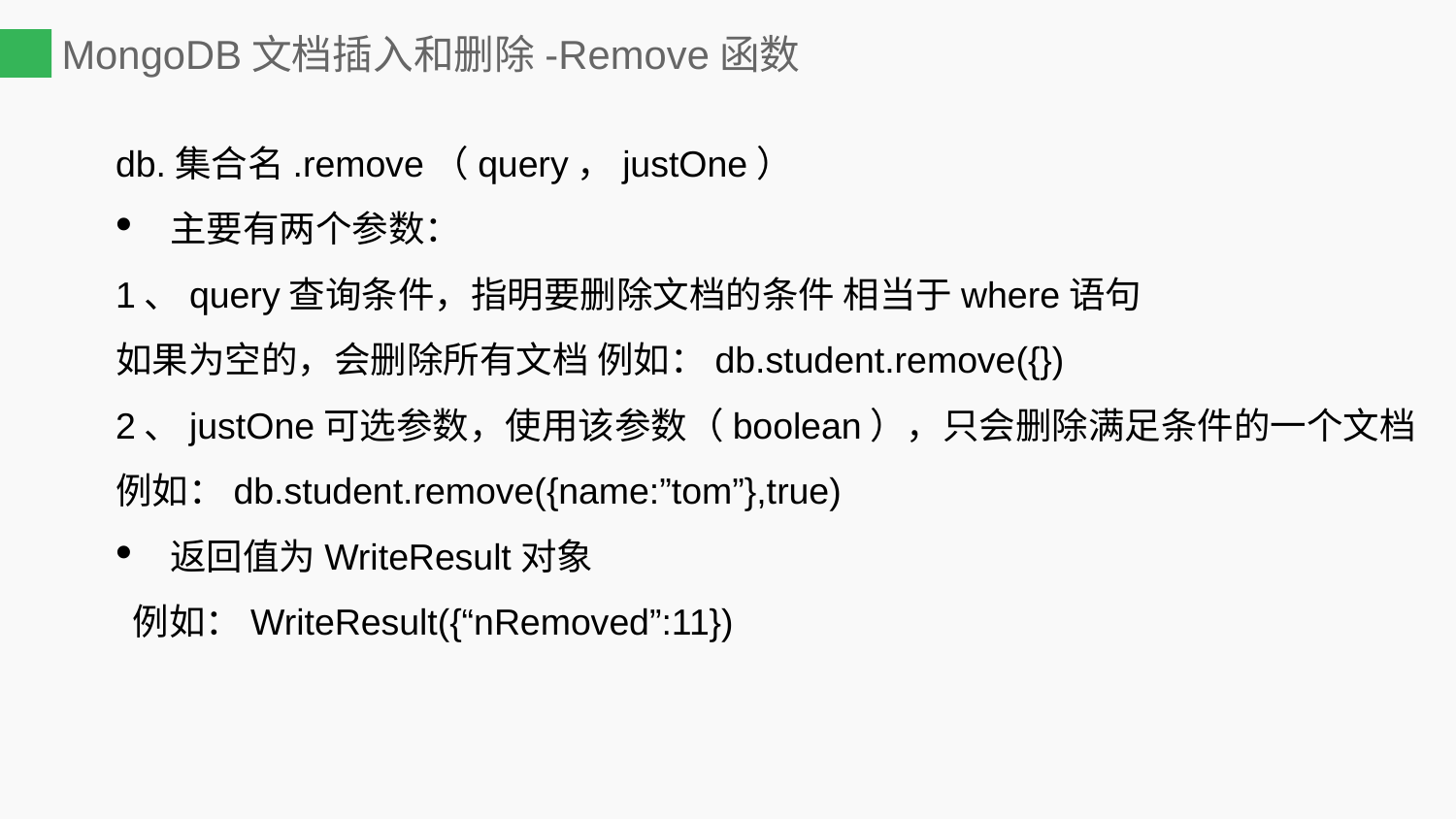

# MongoDB文档插入和删除-Remove函数
db.集合名.remove（query，justOne）
主要有两个参数：
1、query查询条件，指明要删除文档的条件 相当于where语句
如果为空的，会删除所有文档 例如：db.student.remove({})
2、justOne可选参数，使用该参数（boolean），只会删除满足条件的一个文档
例如：db.student.remove({name:”tom”},true)
返回值为WriteResult对象
 例如：WriteResult({“nRemoved”:11})